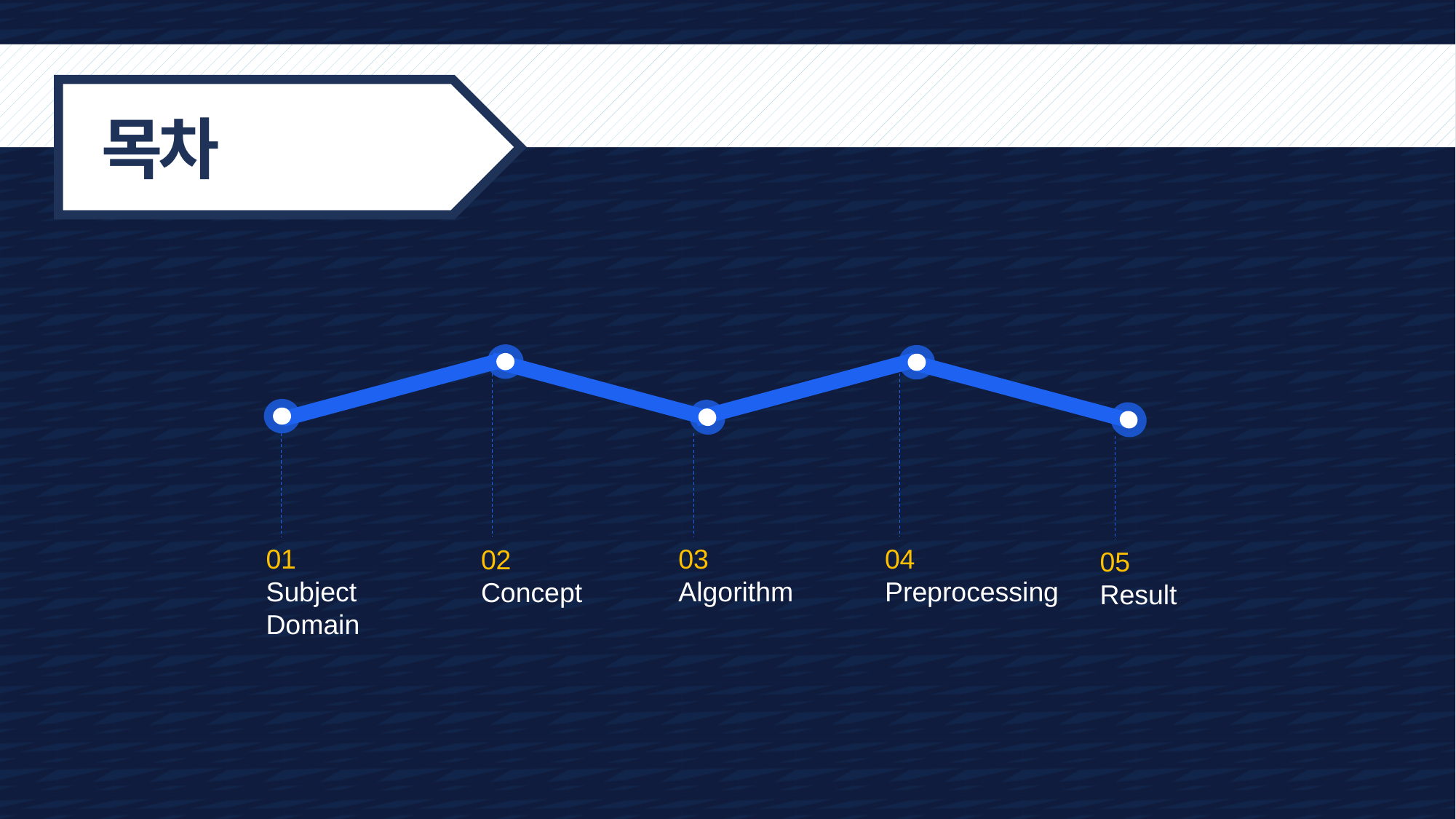

목차

03
Algorithm
01
Subject Domain
04
Preprocessing
02
Concept
05
Result